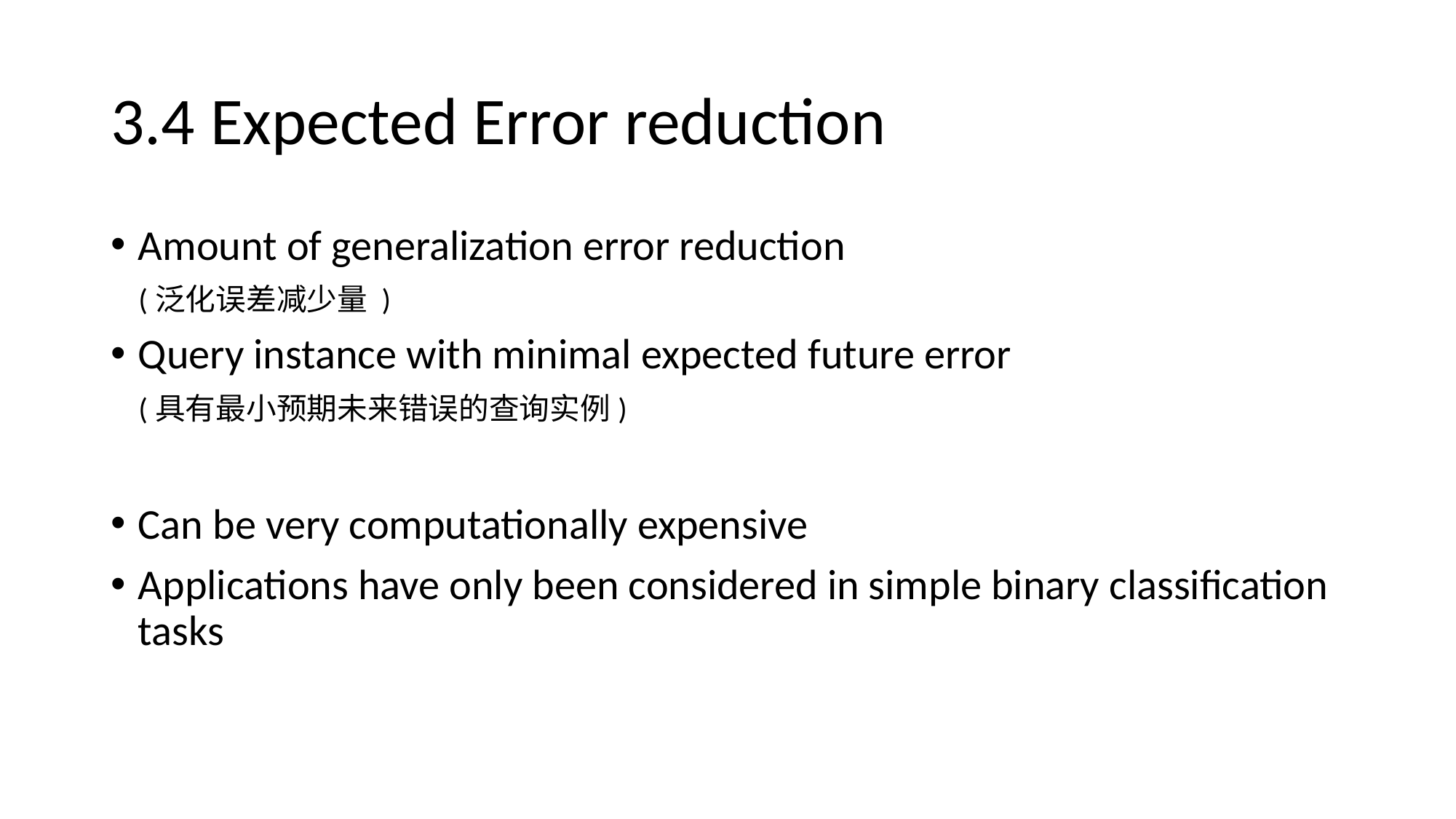

# 3.4 Expected Error reduction
Amount of generalization error reduction
    (泛化误差减少量 )
Query instance with minimal expected future error
    (具有最小预期未来错误的查询实例)

Can be very computationally expensive
Applications have only been considered in simple binary classification tasks